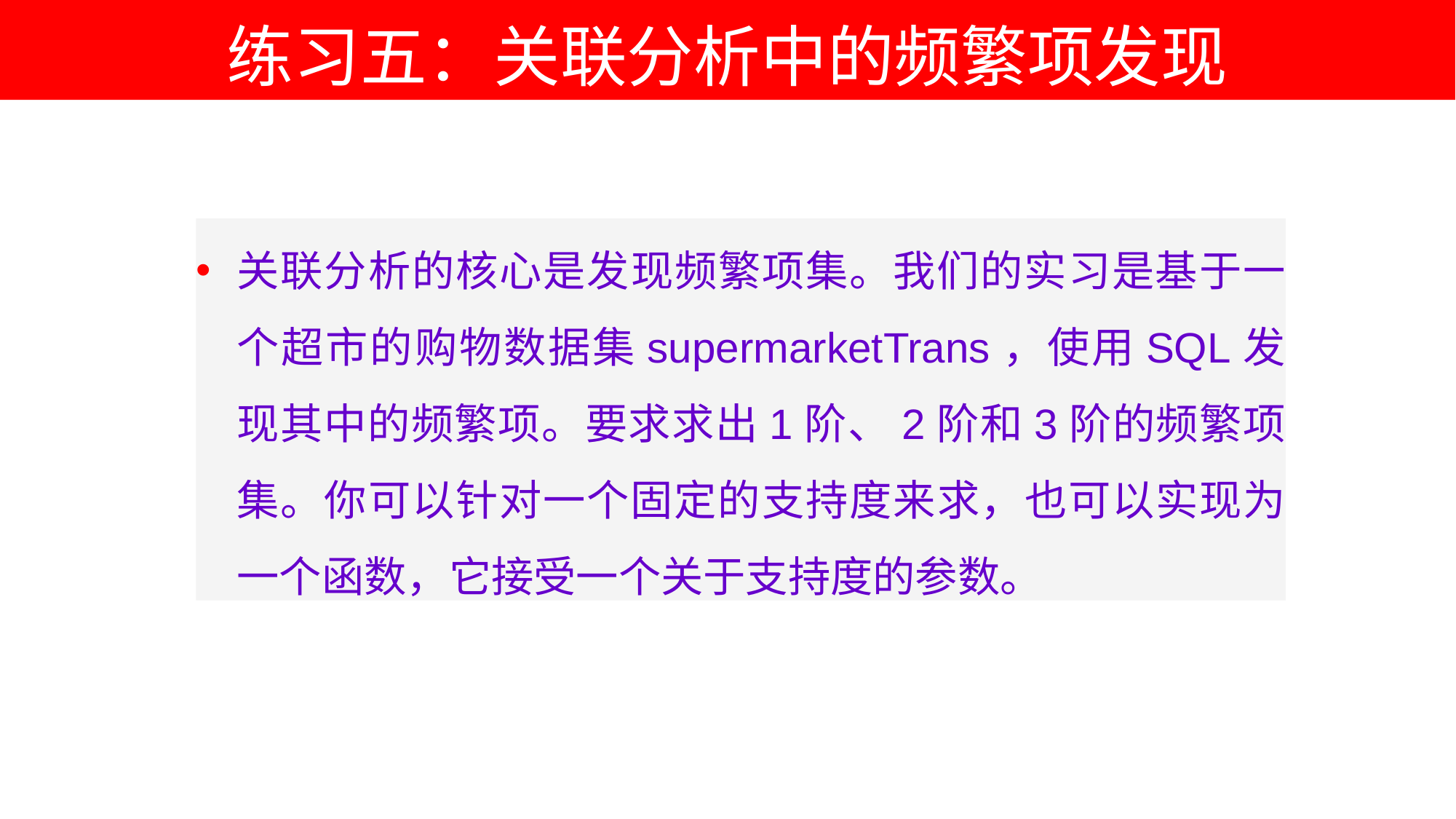

# 练习五：关联分析中的频繁项发现
关联分析的核心是发现频繁项集。我们的实习是基于一个超市的购物数据集supermarketTrans，使用SQL发现其中的频繁项。要求求出1阶、2阶和3阶的频繁项集。你可以针对一个固定的支持度来求，也可以实现为一个函数，它接受一个关于支持度的参数。